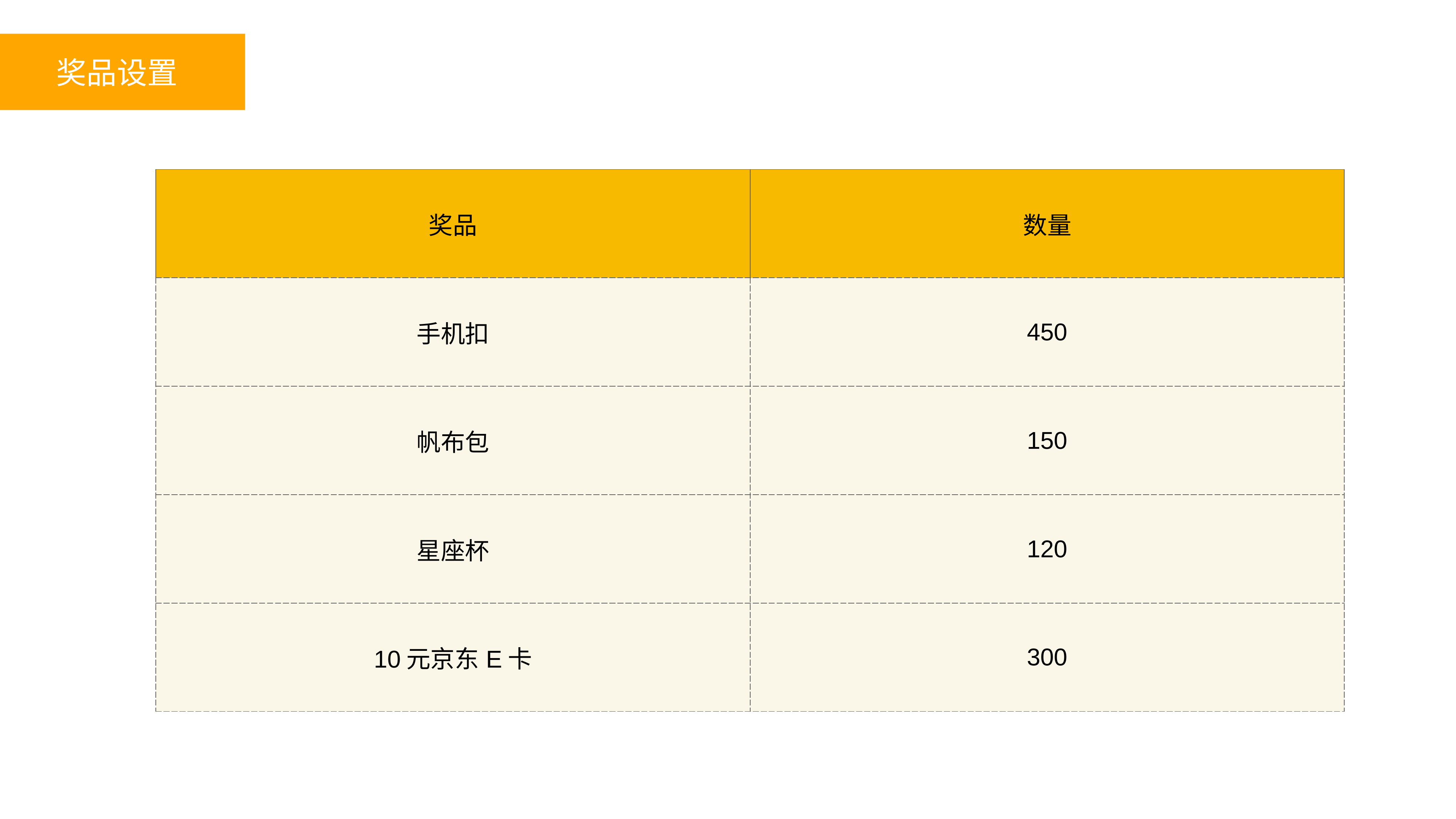

奖品设置
| 奖品 | 数量 |
| --- | --- |
| 手机扣 | 450 |
| 帆布包 | 150 |
| 星座杯 | 120 |
| 10元京东E卡 | 300 |